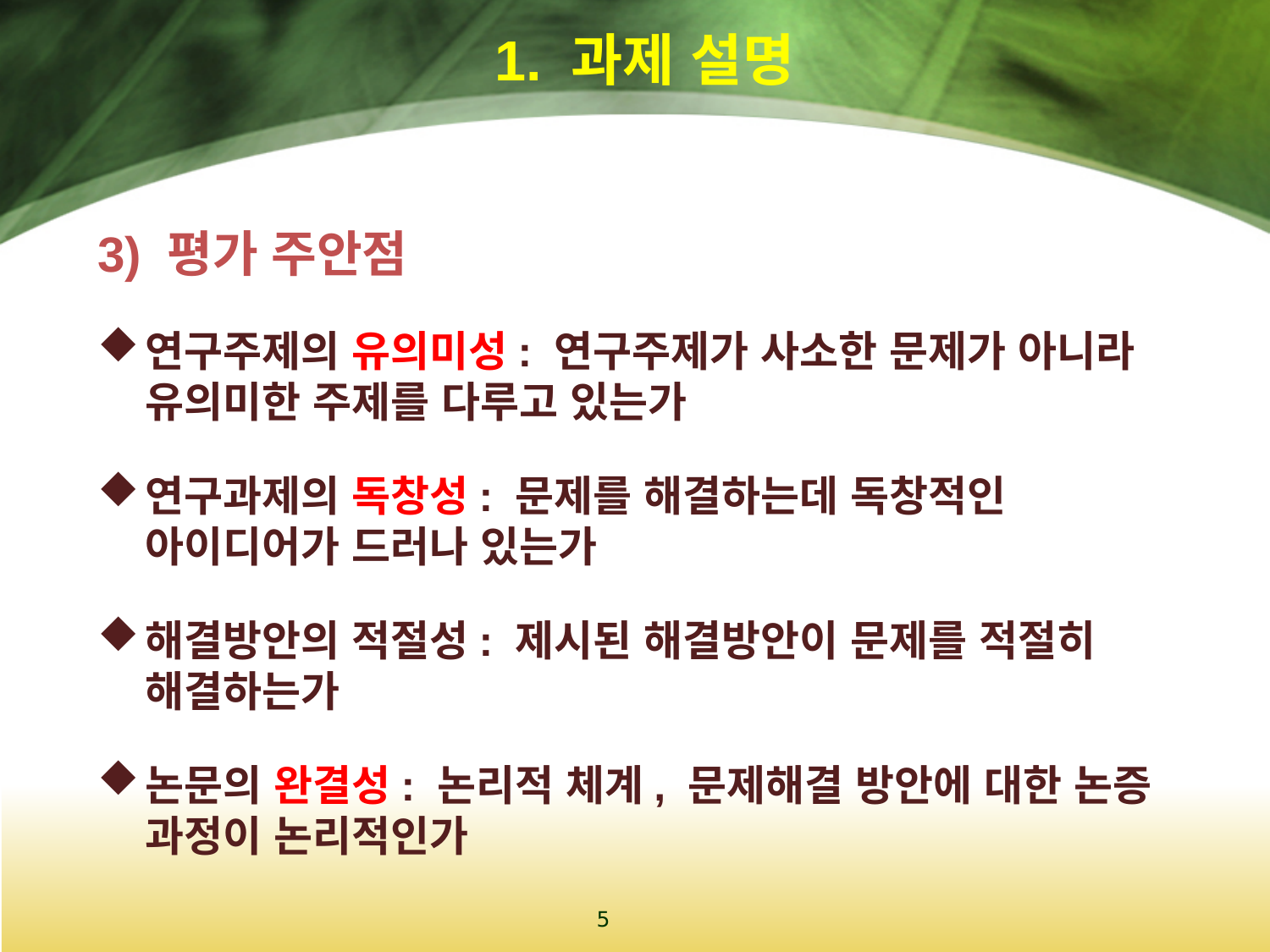

# 1. 과제 설명
3) 평가 주안점

연구주제의 유의미성: 연구주제가 사소한 문제가 아니라 유의미한 주제를 다루고 있는가

연구과제의 독창성: 문제를 해결하는데 독창적인 아이디어가 드러나 있는가

해결방안의 적절성: 제시된 해결방안이 문제를 적절히 해결하는가

논문의 완결성: 논리적 체계, 문제해결 방안에 대한 논증 과정이 논리적인가

5